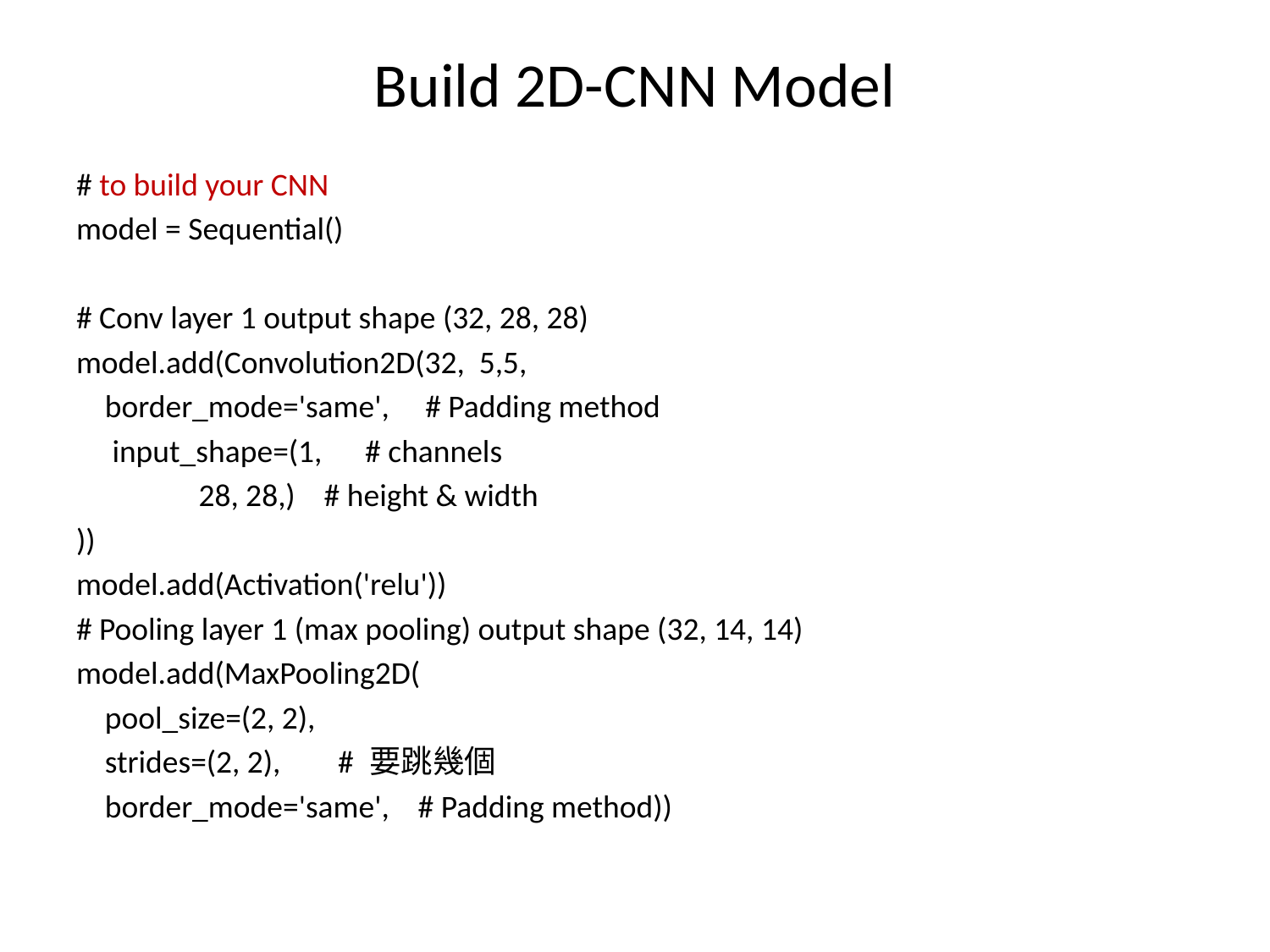

# Build 2D-CNN Model

# to build your CNN
model = Sequential()

# Conv layer 1 output shape (32, 28, 28)
model.add(Convolution2D(32,  5,5,
    border_mode='same',     # Padding method
     input_shape=(1,      # channels
                 28, 28,)    # height & width
))
model.add(Activation('relu'))
# Pooling layer 1 (max pooling) output shape (32, 14, 14)
model.add(MaxPooling2D(
    pool_size=(2, 2),
    strides=(2, 2),        # 要跳幾個
    border_mode='same',    # Padding method))